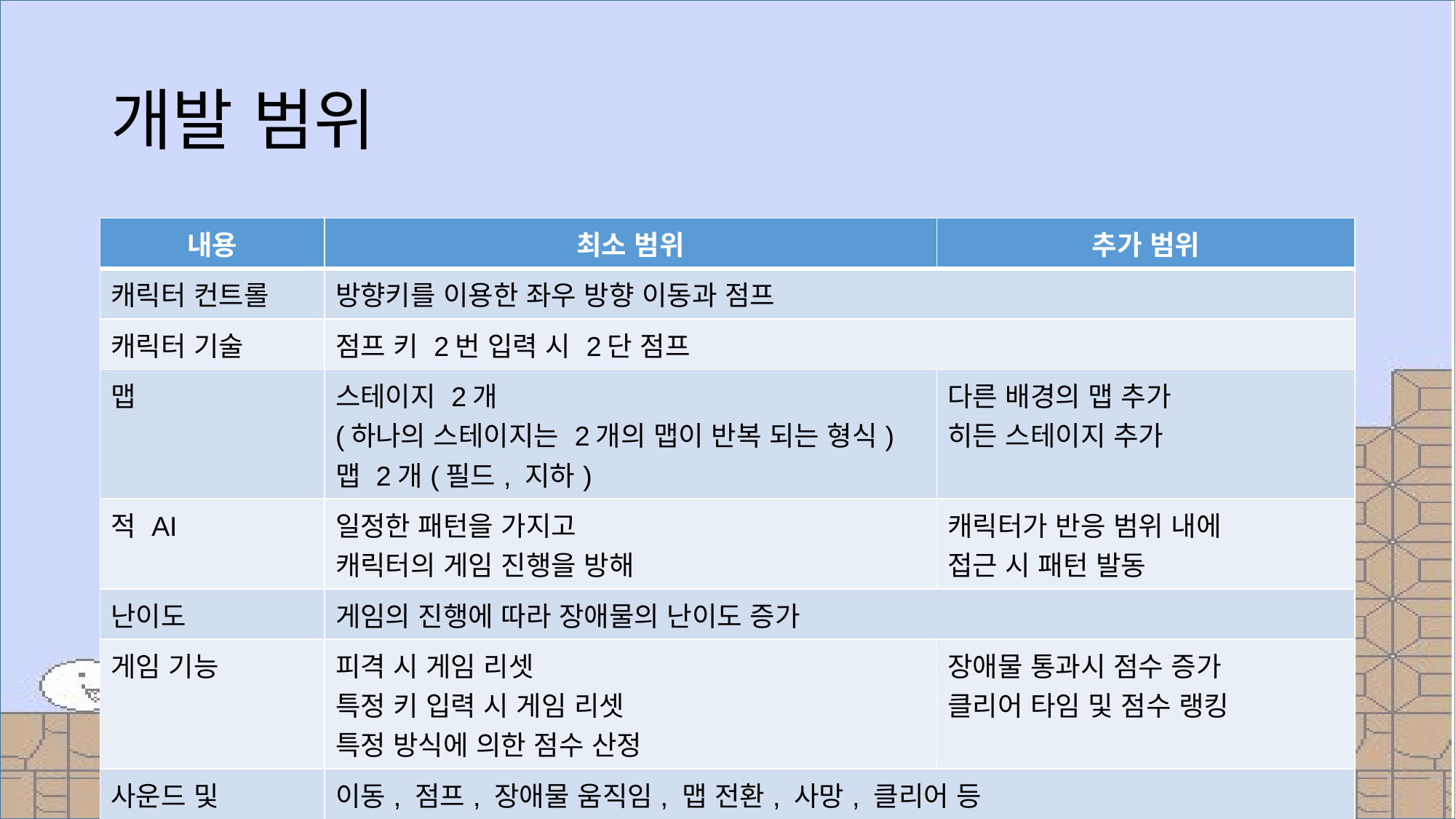

# 개발 범위
| 내용 | 최소 범위 | 추가 범위 |
| --- | --- | --- |
| 캐릭터 컨트롤 | 방향키를 이용한 좌우 방향 이동과 점프 |  |
| 캐릭터 기술 | 점프 키 2번 입력 시 2단 점프 |  |
| 맵 | 스테이지 2개 (하나의 스테이지는 2개의 맵이 반복 되는 형식) 맵 2개(필드, 지하) | 다른 배경의 맵 추가 히든 스테이지 추가 |
| 적 AI | 일정한 패턴을 가지고 캐릭터의 게임 진행을 방해 | 캐릭터가 반응 범위 내에 접근 시 패턴 발동 |
| 난이도 | 게임의 진행에 따라 장애물의 난이도 증가 |  |
| 게임 기능 | 피격 시 게임 리셋 특정 키 입력 시 게임 리셋 특정 방식에 의한 점수 산정 | 장애물 통과시 점수 증가 클리어 타임 및 점수 랭킹 |
| 사운드 및 애니메이션 | 이동, 점프, 장애물 움직임, 맵 전환, 사망, 클리어 등 |  |